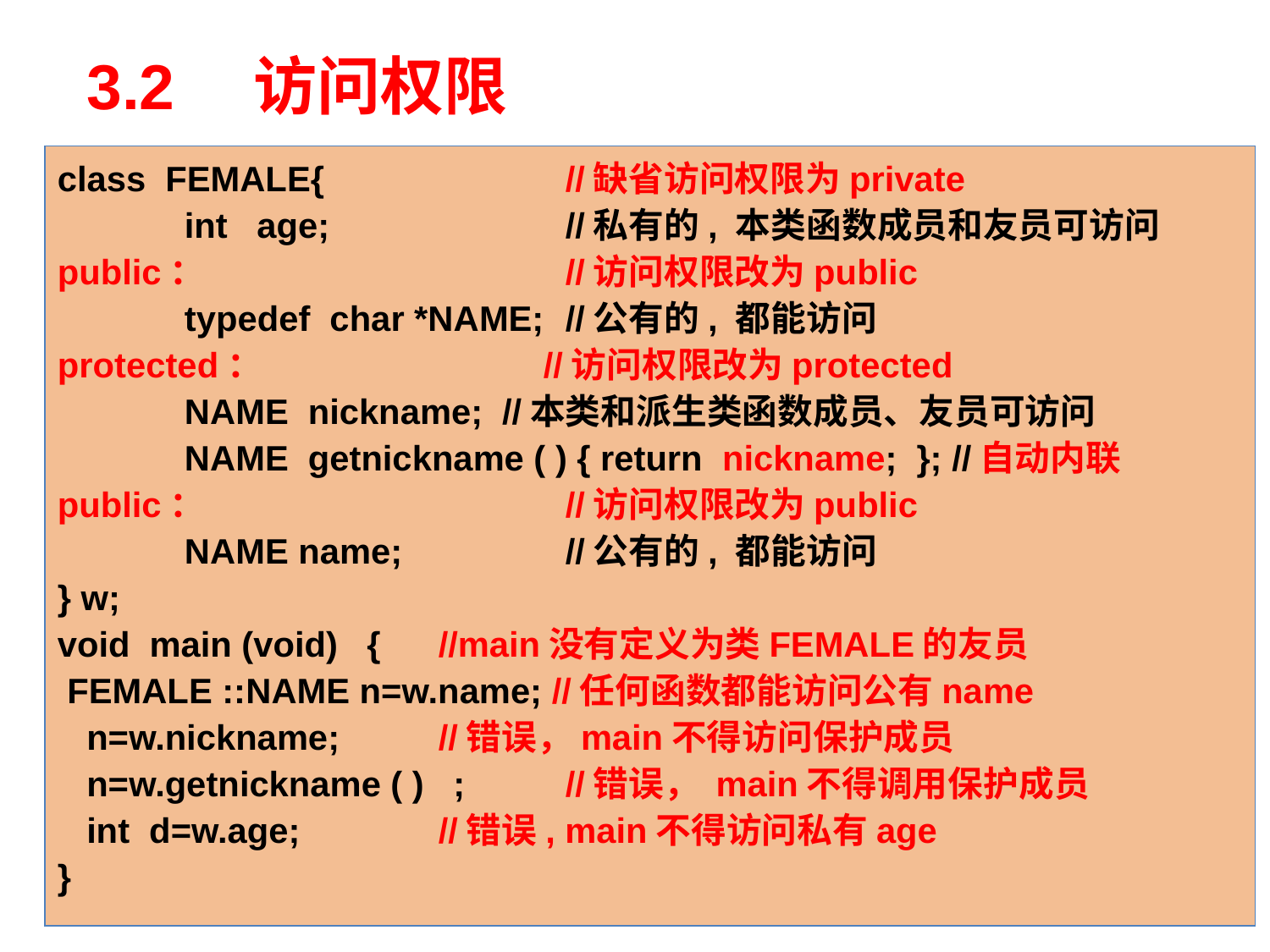

# 3.2　访问权限
class  FEMALE{	    	//缺省访问权限为private
	int   age;   		//私有的, 本类函数成员和友员可访问
public：			//访问权限改为public
	typedef  char *NAME;  	//公有的, 都能访问
protected：		            //访问权限改为protected
	NAME  nickname;  //本类和派生类函数成员、友员可访问
	NAME  getnickname ( ) { return  nickname;  }; //自动内联
public：			//访问权限改为public
	NAME name; 		//公有的, 都能访问
} w;
void  main (void)   {	//main没有定义为类FEMALE的友员
 FEMALE ::NAME n=w.name; //任何函数都能访问公有name
   n=w.nickname;  	//错误，main不得访问保护成员
   n=w.getnickname ( )   ; 	//错误， main不得调用保护成员
   int  d=w.age;     	//错误, main不得访问私有age
}